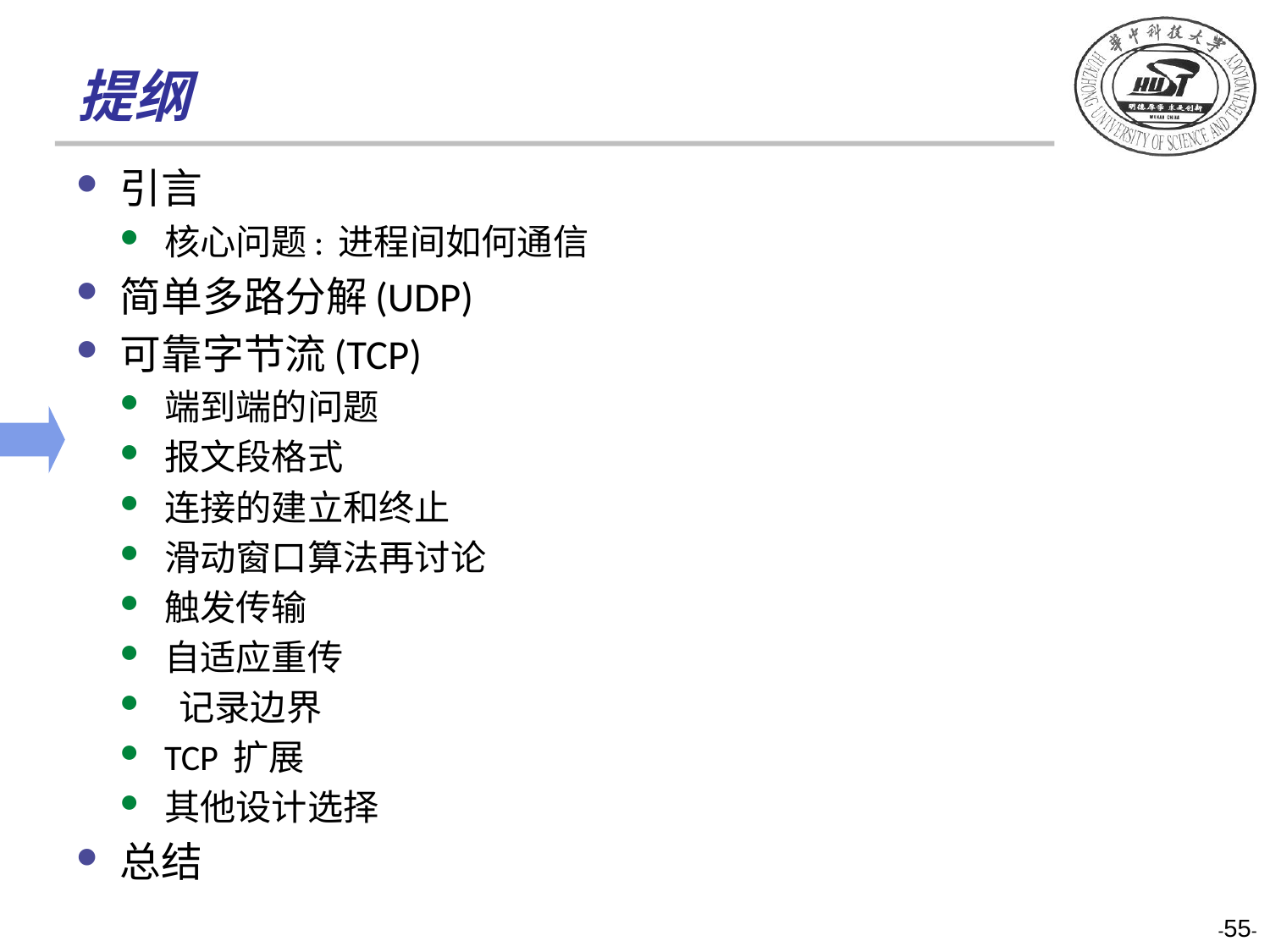

# 提纲
引言
核心问题: 进程间如何通信
简单多路分解(UDP)
可靠字节流(TCP)
端到端的问题
报文段格式
连接的建立和终止
滑动窗口算法再讨论
触发传输
自适应重传
 记录边界
TCP 扩展
其他设计选择
总结

-55-